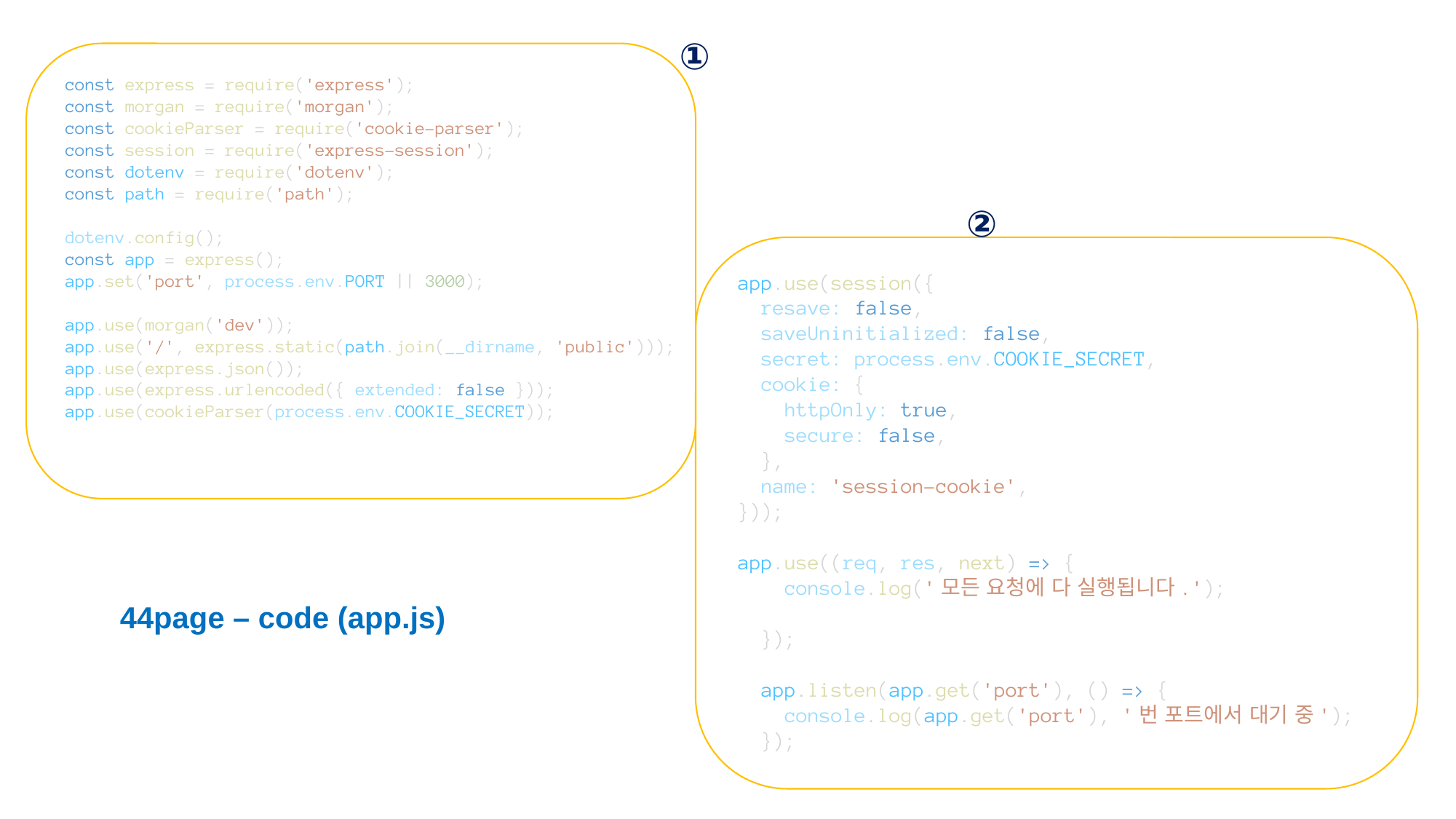

①

const express = require('express');
const morgan = require('morgan');
const cookieParser = require('cookie-parser');
const session = require('express-session');
const dotenv = require('dotenv');
const path = require('path');
dotenv.config();
const app = express();
app.set('port', process.env.PORT || 3000);
app.use(morgan('dev'));
app.use('/', express.static(path.join(__dirname, 'public')));
app.use(express.json());
app.use(express.urlencoded({ extended: false }));
app.use(cookieParser(process.env.COOKIE_SECRET));
②

app.use(session({
  resave: false,
  saveUninitialized: false,
  secret: process.env.COOKIE_SECRET,
  cookie: {
    httpOnly: true,
    secure: false,
  },
  name: 'session-cookie',
}));
app.use((req, res, next) => {
    console.log('모든 요청에 다 실행됩니다.');

  });

  app.listen(app.get('port'), () => {
    console.log(app.get('port'), '번 포트에서 대기 중');
  });

44page – code (app.js)